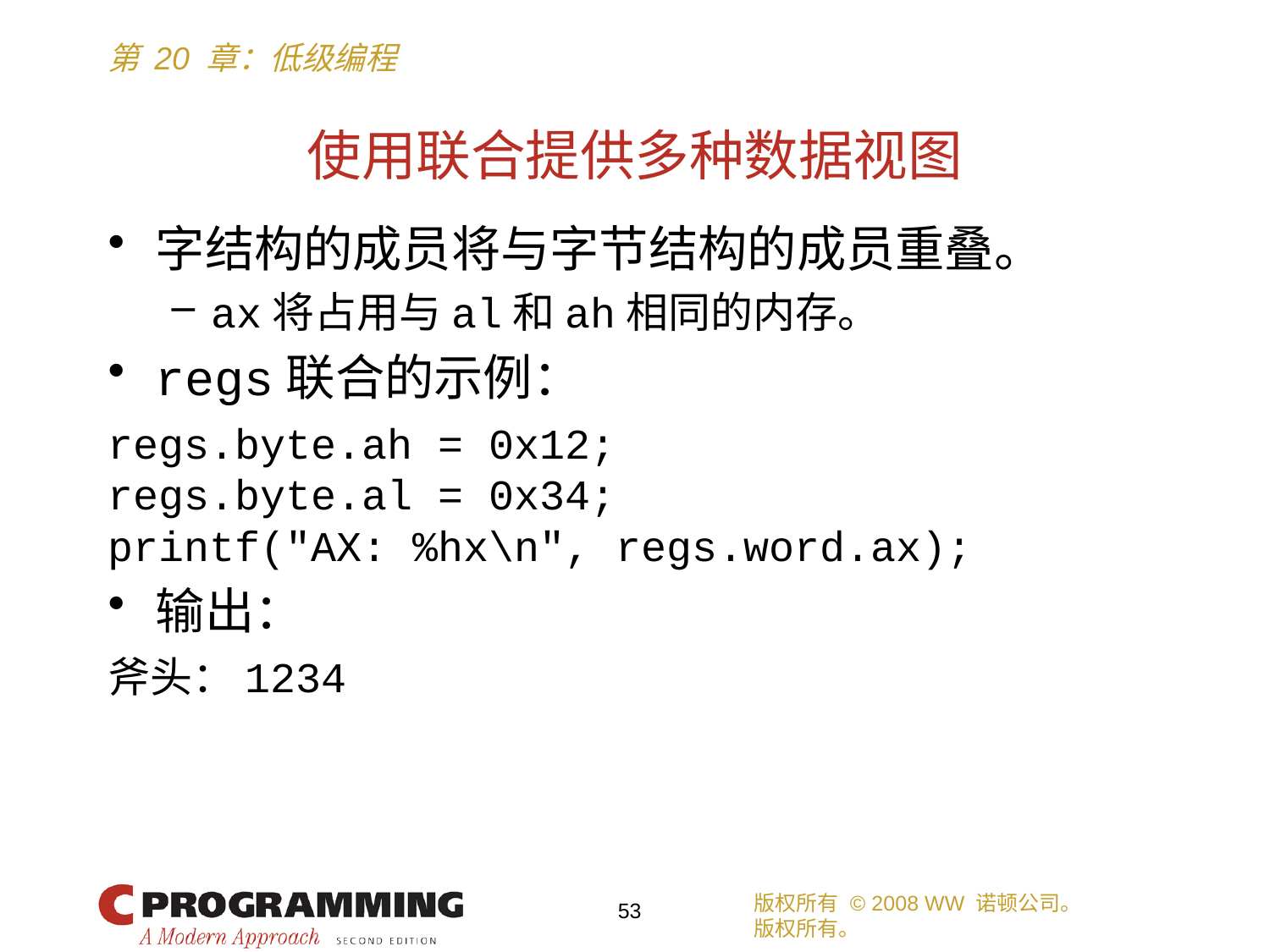

# 使用联合提供多种数据视图
字结构的成员将与字节结构的成员重叠。
ax将占用与al和ah相同的内存。
regs联合的示例：
regs.byte.ah = 0x12;
regs.byte.al = 0x34;
printf("AX: %hx\n", regs.word.ax);
输出：
斧头：1234

版权所有 © 2008 WW 诺顿公司。
版权所有。
53